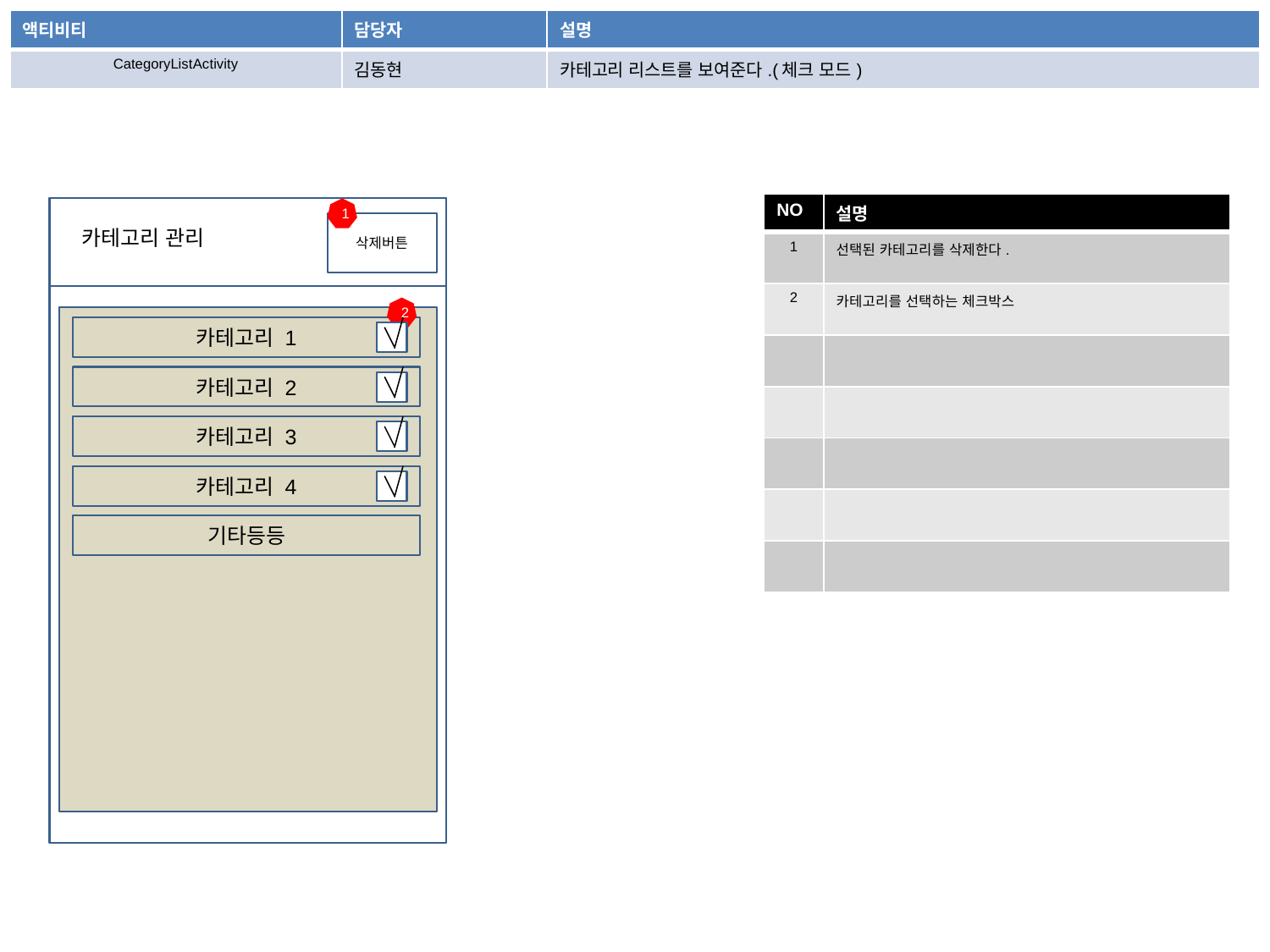

| 액티비티 | 담당자 | 설명 |
| --- | --- | --- |
| CategoryListActivity | 김동현 | 카테고리 리스트를 보여준다.(체크 모드) |
| NO | 설명 |
| --- | --- |
| 1 | 선택된 카테고리를 삭제한다. |
| 2 | 카테고리를 선택하는 체크박스 |
|  |  |
|  |  |
|  |  |
|  |  |
|  |  |

1
삭제버튼
카테고리 관리
2

카테고리 1

카테고리 2

카테고리 3

카테고리 4

기타등등